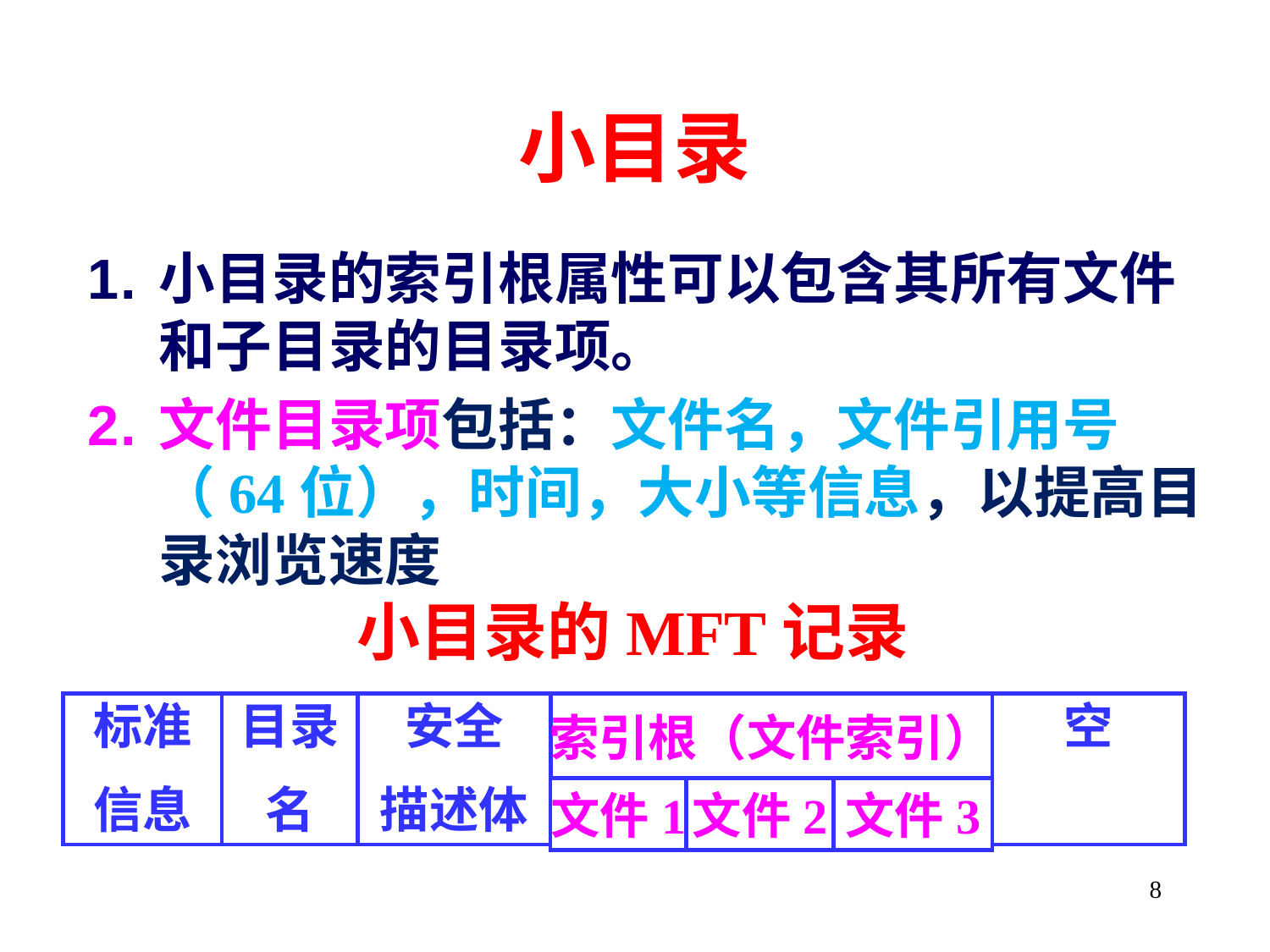

# 小目录
小目录的索引根属性可以包含其所有文件和子目录的目录项。
文件目录项包括：文件名，文件引用号（64位），时间，大小等信息，以提高目录浏览速度

小目录的MFT记录
标准
信息
目录
名
安全
描述体
索引根（文件索引）
空

文件1
文件2
文件3
8